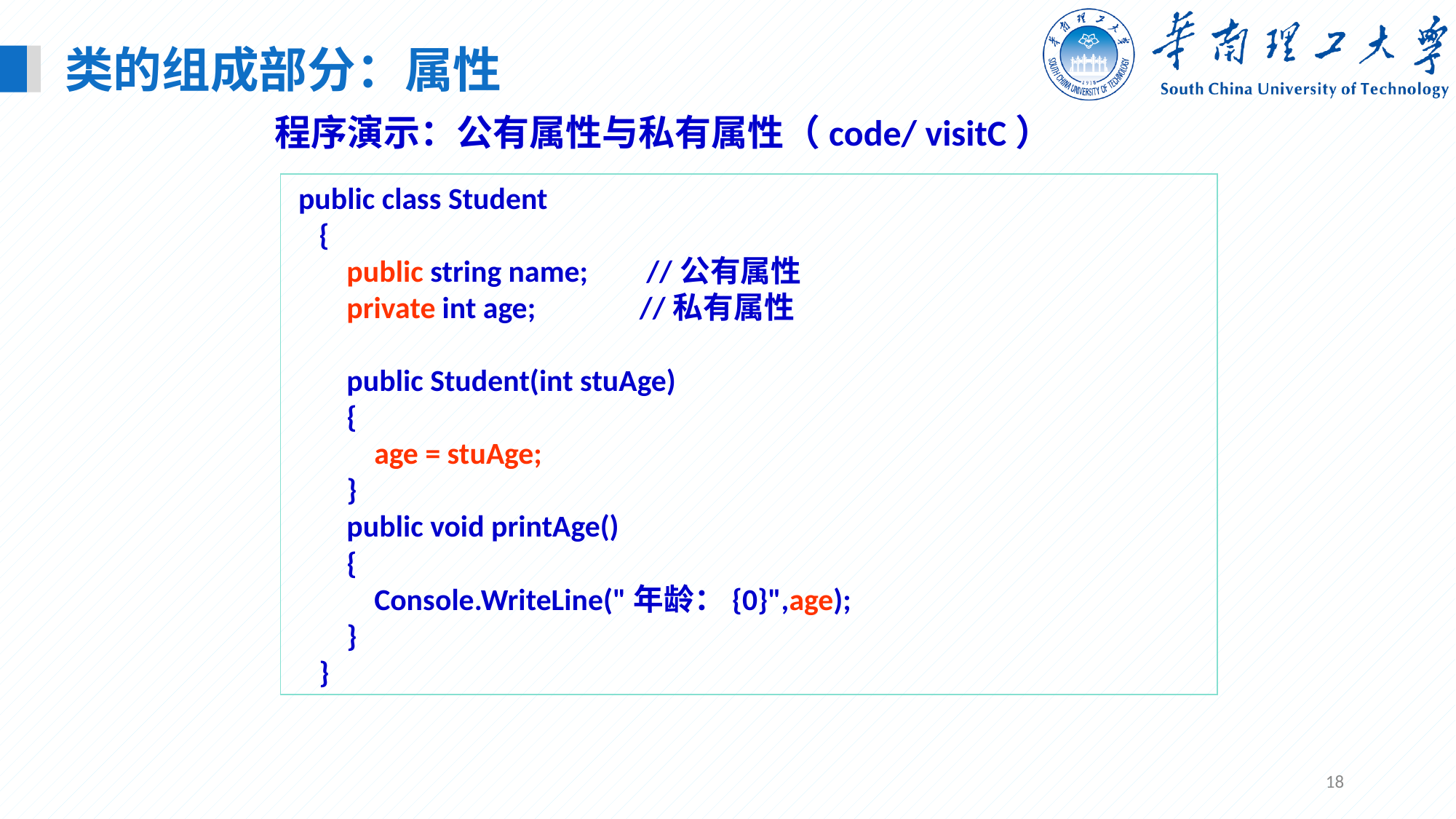

类的组成部分：属性
程序演示：公有属性与私有属性（code/ visitC）
 public class Student
    {
        public string name;	    //公有属性
        private int age;	   //私有属性

        public Student(int stuAge)
        {
            age = stuAge;
        }
        public void printAge()
        {
            Console.WriteLine("年龄：{0}",age);
        }
    }
18